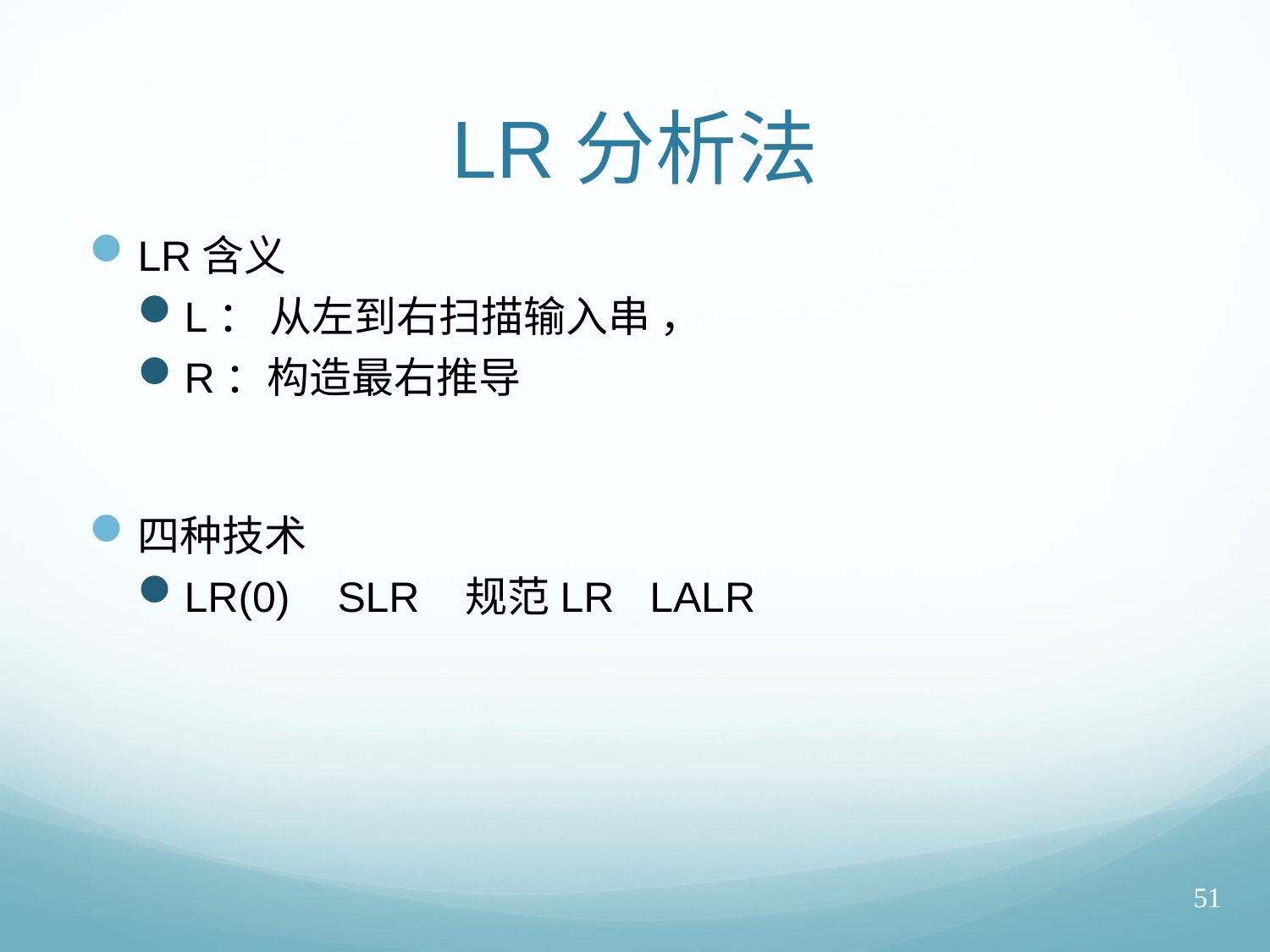

# LR分析法
LR含义
L： 从左到右扫描输入串 ，
R：构造最右推导

四种技术
LR(0)    SLR   规范LR   LALR
51